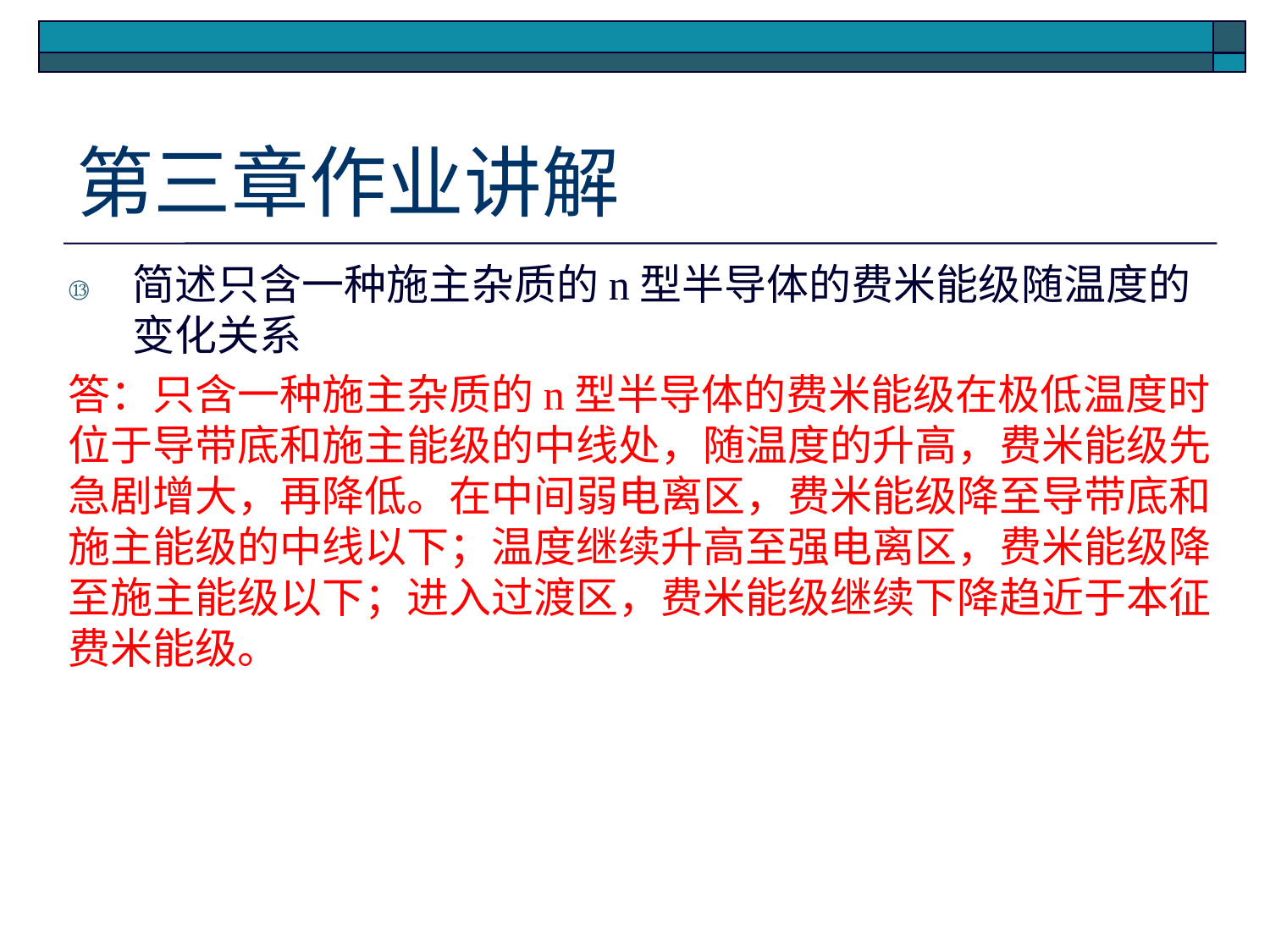

# 第三章作业讲解
简述只含一种施主杂质的n型半导体的费米能级随温度的变化关系
答：只含一种施主杂质的n型半导体的费米能级在极低温度时位于导带底和施主能级的中线处，随温度的升高，费米能级先急剧增大，再降低。在中间弱电离区，费米能级降至导带底和施主能级的中线以下；温度继续升高至强电离区，费米能级降至施主能级以下；进入过渡区，费米能级继续下降趋近于本征费米能级。

5